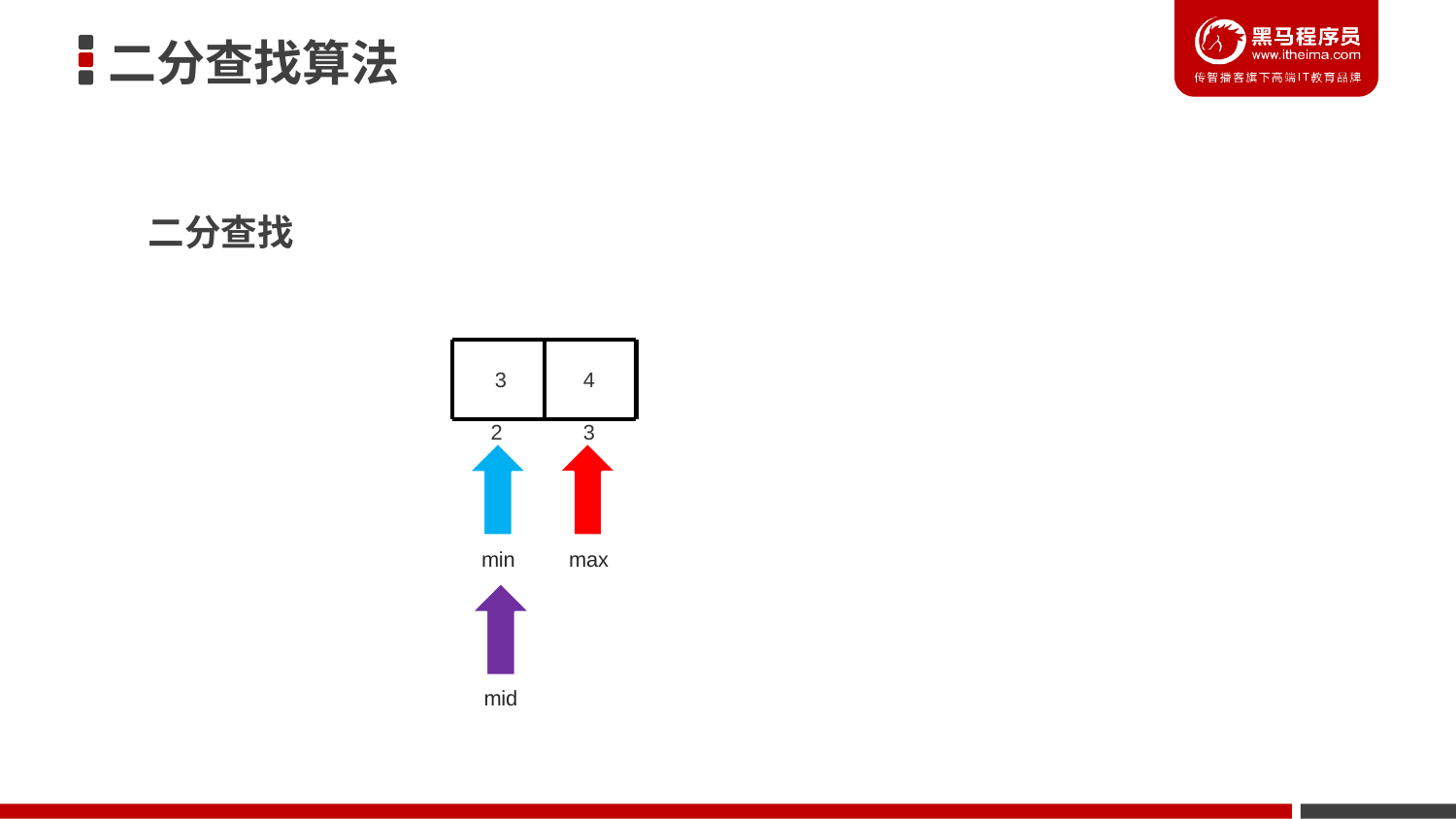

二分查找算法
二分查找
3
4
2
3

max
min

mid